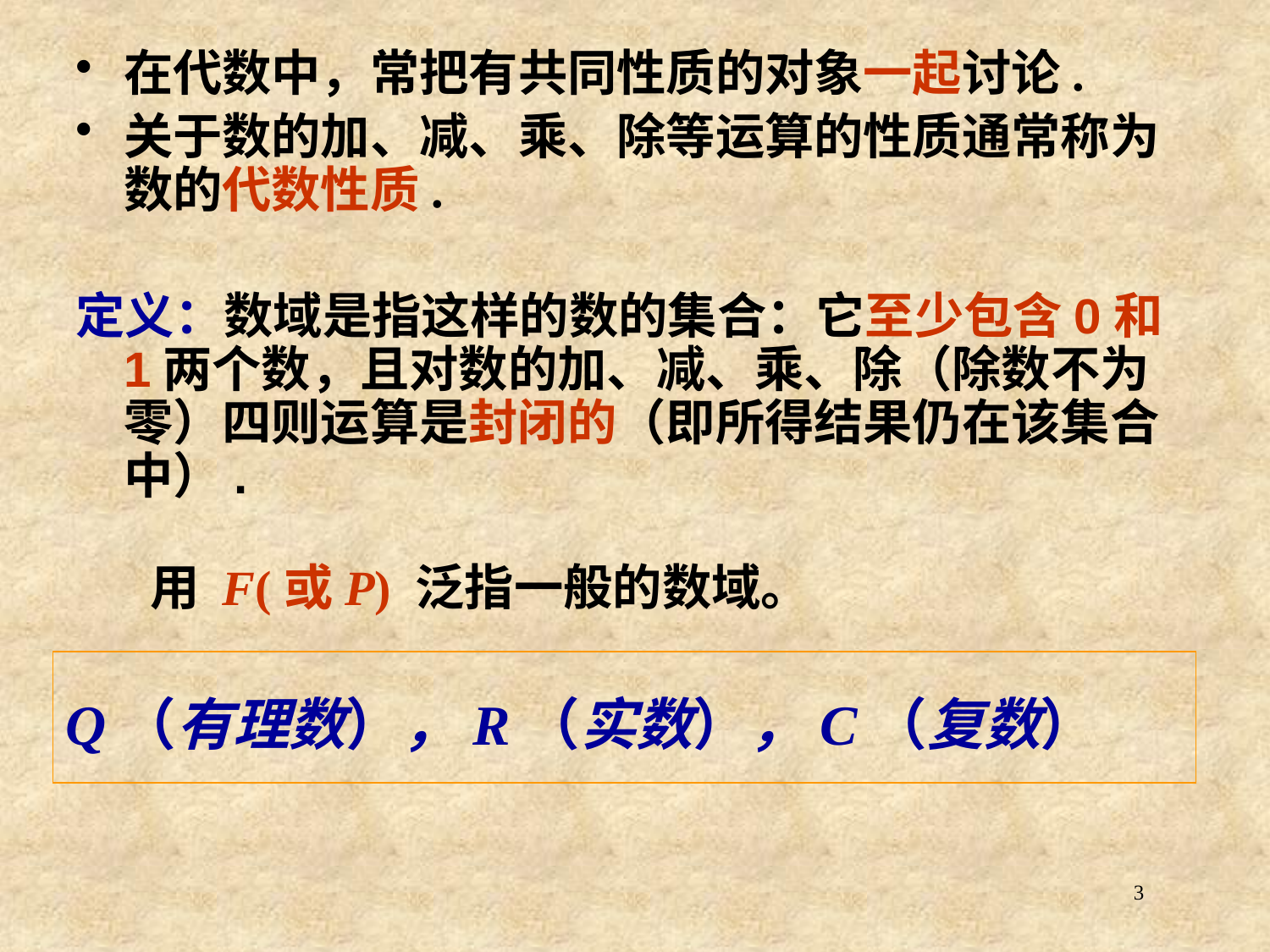

在代数中，常把有共同性质的对象一起讨论.
关于数的加、减、乘、除等运算的性质通常称为数的代数性质.

定义：数域是指这样的数的集合：它至少包含0和1两个数，且对数的加、减、乘、除（除数不为零）四则运算是封闭的（即所得结果仍在该集合中）.
用 F(或P) 泛指一般的数域。
# Q（有理数），R（实数），C（复数）